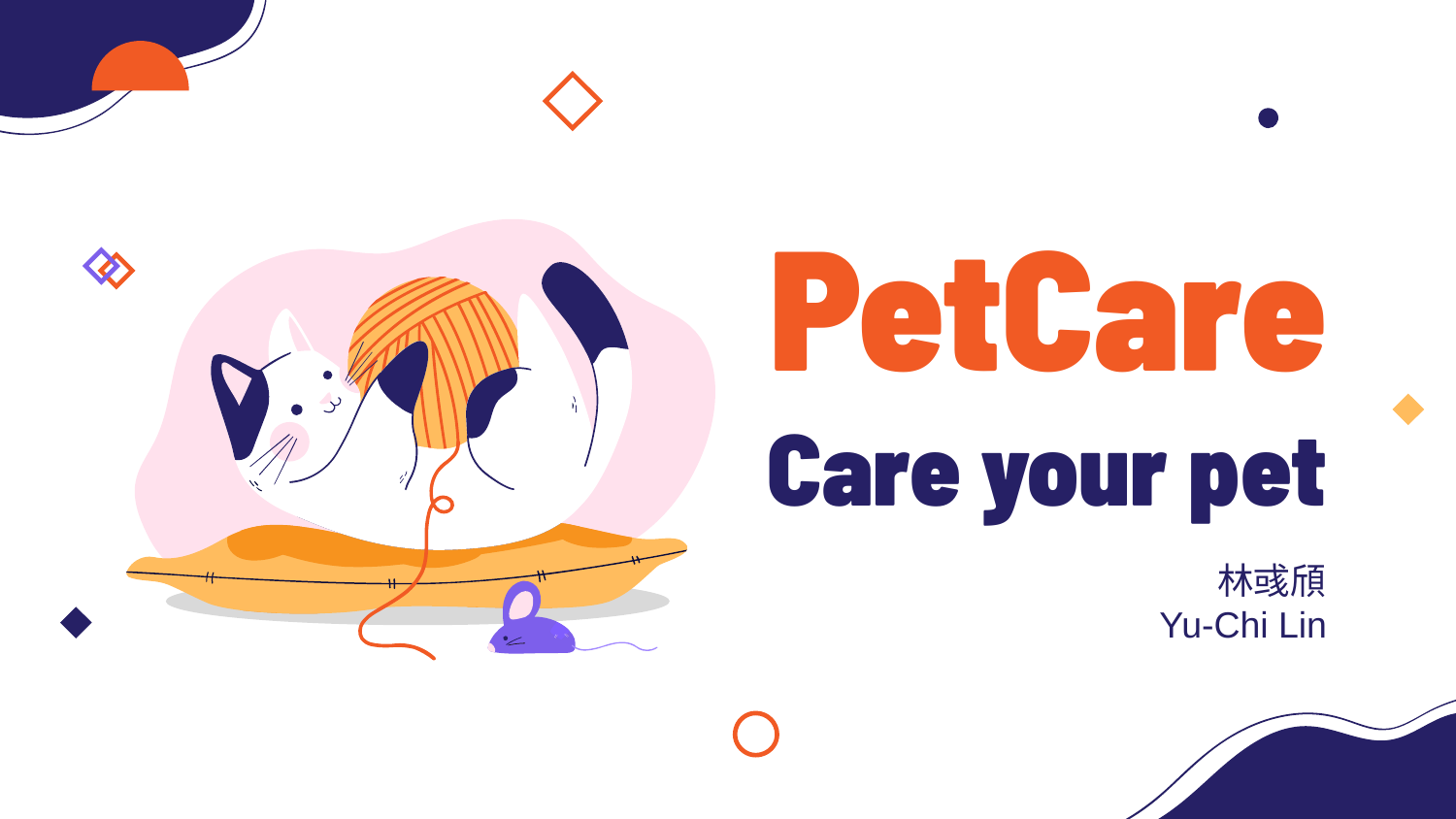

# PetCare Care your pet

林彧頎
Yu-Chi Lin